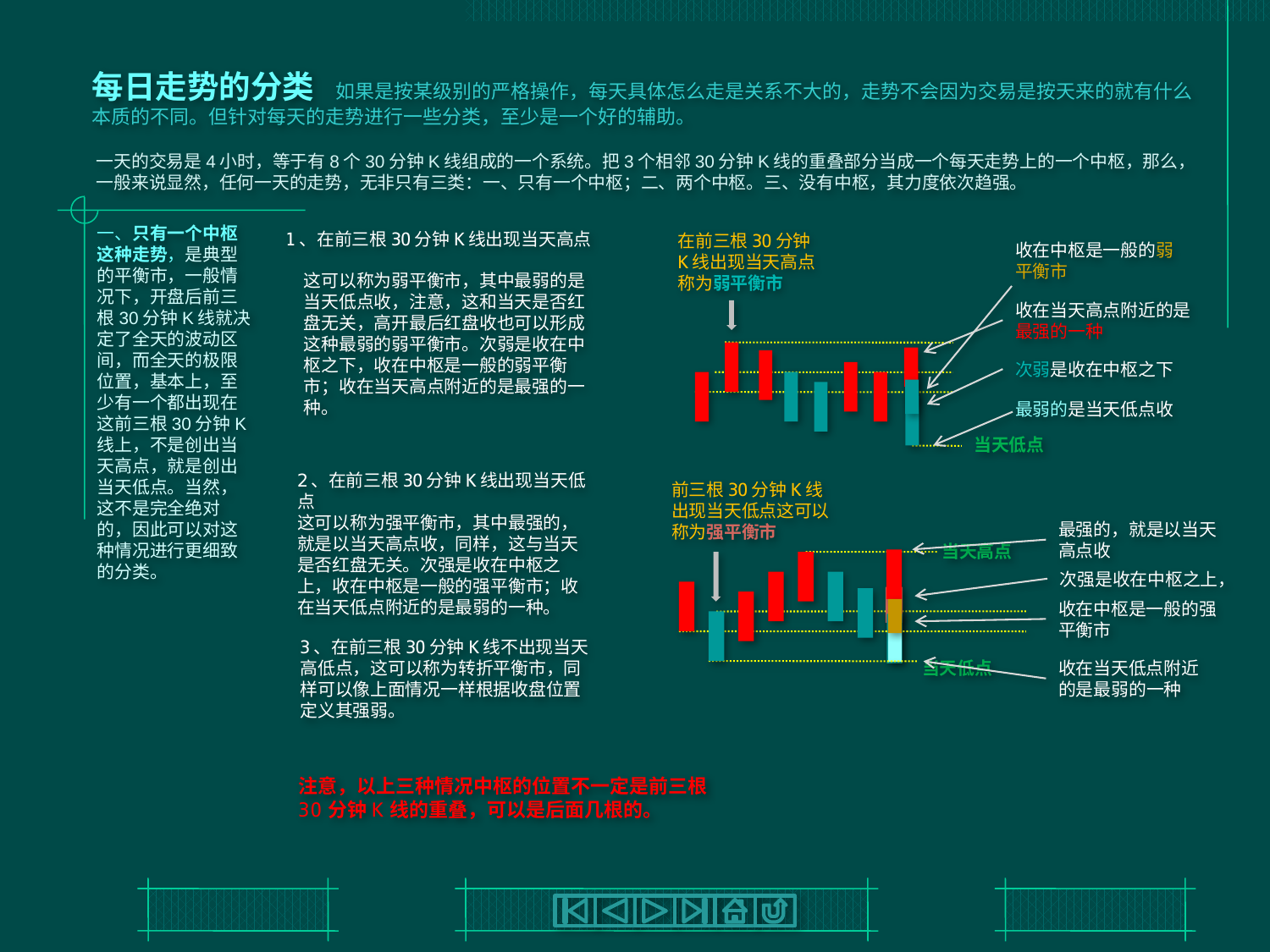

# 每日走势的分类   如果是按某级别的严格操作，每天具体怎么走是关系不大的，走势不会因为交易是按天来的就有什么本质的不同。但针对每天的走势进行一些分类，至少是一个好的辅助。
一天的交易是4小时，等于有8个30分钟K线组成的一个系统。把3个相邻30分钟K线的重叠部分当成一个每天走势上的一个中枢，那么，一般来说显然，任何一天的走势，无非只有三类：一、只有一个中枢；二、两个中枢。三、没有中枢，其力度依次趋强。
一、只有一个中枢
这种走势，是典型的平衡市，一般情况下，开盘后前三根30分钟K线就决定了全天的波动区间，而全天的极限位置，基本上，至少有一个都出现在这前三根30分钟K线上，不是创出当天高点，就是创出当天低点。当然，这不是完全绝对的，因此可以对这种情况进行更细致的分类。
1、在前三根30分钟K线出现当天高点
在前三根30分钟K线出现当天高点称为弱平衡市
收在中枢是一般的弱平衡市
这可以称为弱平衡市，其中最弱的是当天低点收，注意，这和当天是否红盘无关，高开最后红盘收也可以形成这种最弱的弱平衡市。次弱是收在中枢之下，收在中枢是一般的弱平衡市；收在当天高点附近的是最强的一种。
收在当天高点附近的是最强的一种

次弱是收在中枢之下

最弱的是当天低点收

当天低点
2、在前三根30分钟K线出现当天低点
这可以称为强平衡市，其中最强的，就是以当天高点收，同样，这与当天是否红盘无关。次强是收在中枢之上，收在中枢是一般的强平衡市；收在当天低点附近的是最弱的一种。
前三根30分钟K线出现当天低点这可以称为强平衡市
最强的，就是以当天高点收
当天高点

次强是收在中枢之上，

收在中枢是一般的强平衡市

3、在前三根30分钟K线不出现当天高低点，这可以称为转折平衡市，同样可以像上面情况一样根据收盘位置定义其强弱。
当天低点
收在当天低点附近的是最弱的一种
注意，以上三种情况中枢的位置不一定是前三根30分钟K线的重叠，可以是后面几根的。